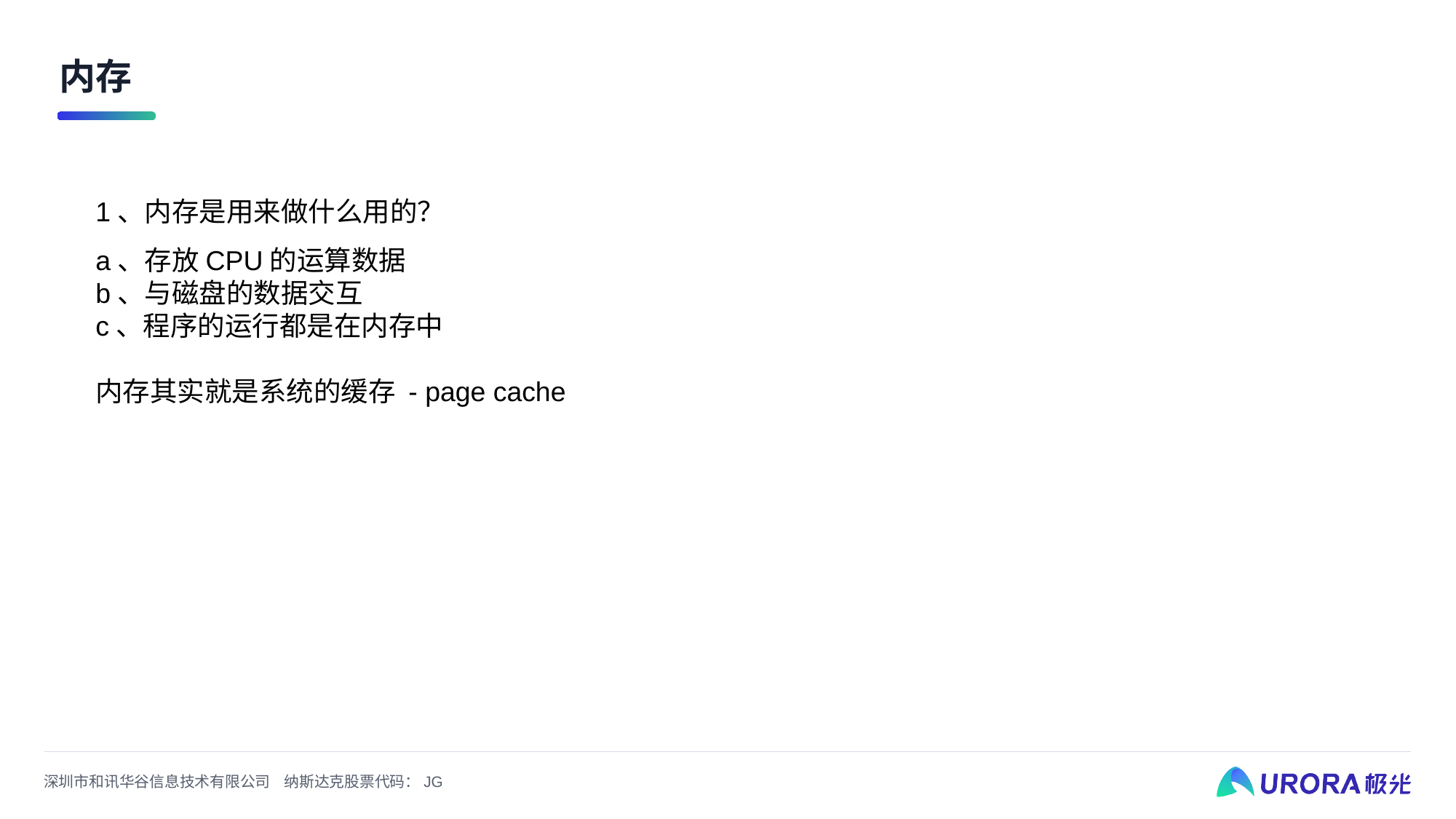

# 内存
1、内存是用来做什么用的？
a、存放CPU的运算数据
b、与磁盘的数据交互
c、程序的运行都是在内存中

内存其实就是系统的缓存 - page cache